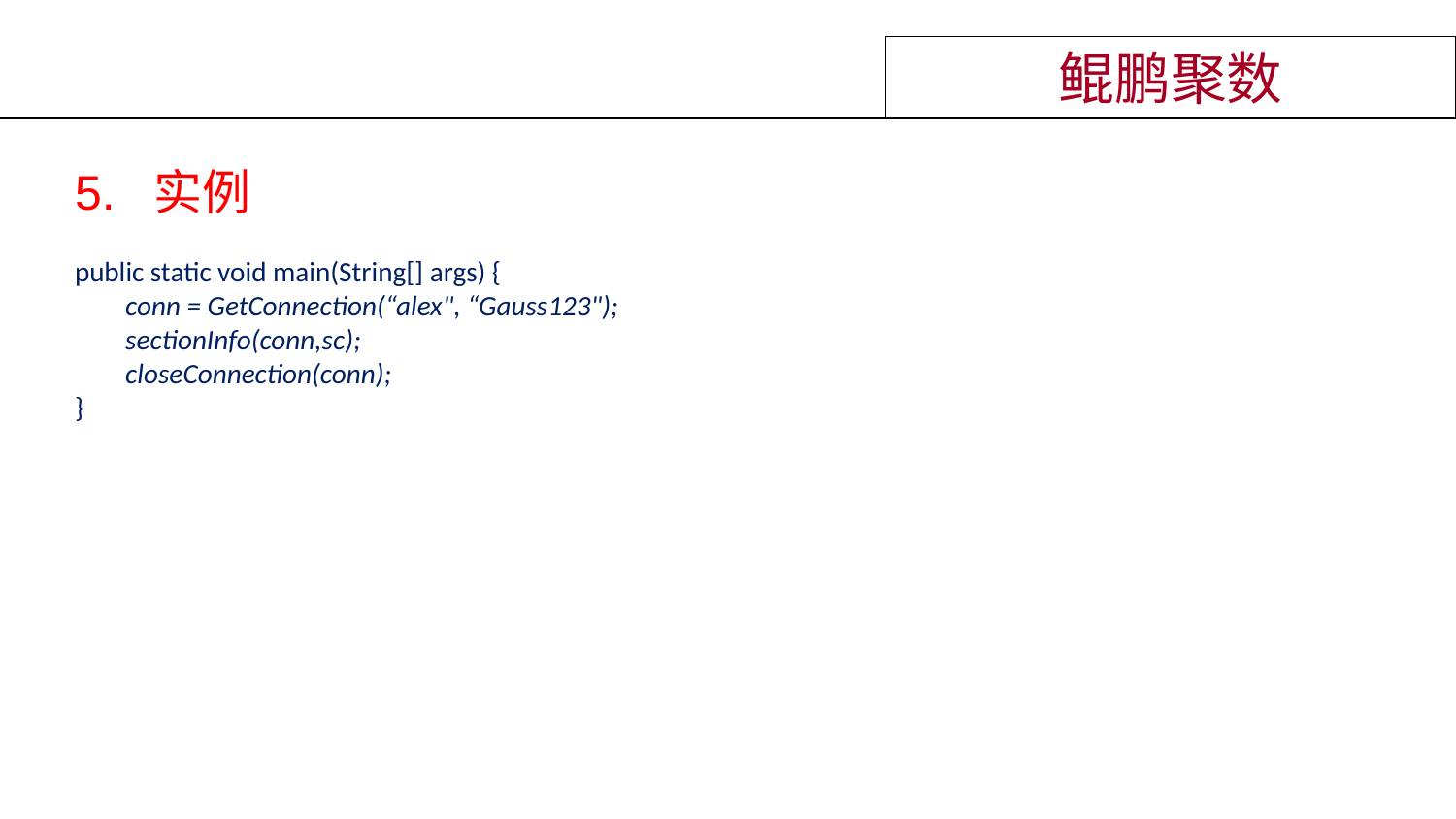

鲲鹏聚数

5.  实例

public static void main(String[] args) {
        conn = GetConnection(“alex", “Gauss123");
        sectionInfo(conn,sc);
        closeConnection(conn);
}